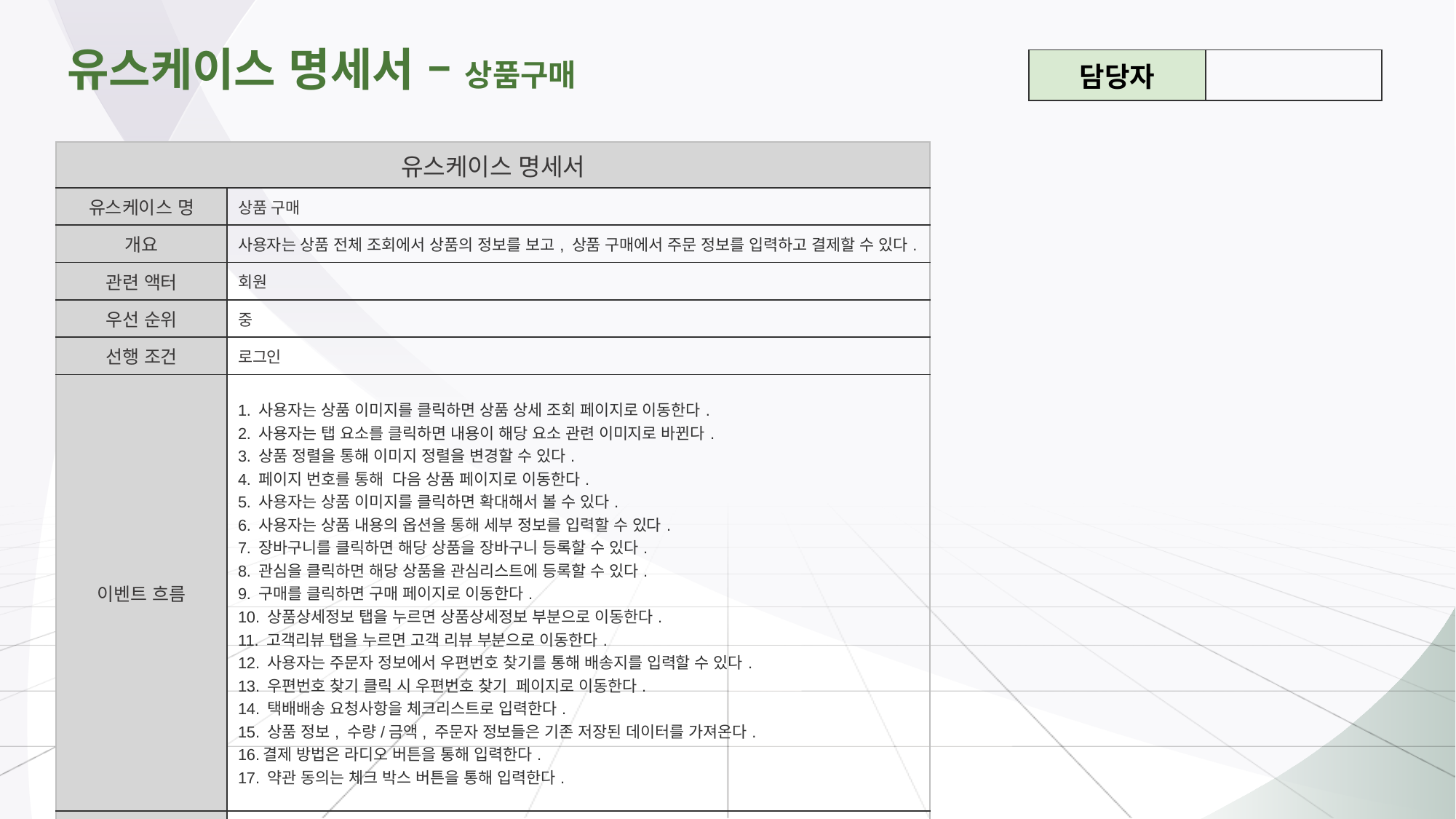

# 유스케이스 명세서 – 상품구매
| 담당자 |  |
| --- | --- |
| 유스케이스 명세서 |  |
| --- | --- |
| 유스케이스 명 | 상품 구매 |
| 개요 | 사용자는 상품 전체 조회에서 상품의 정보를 보고, 상품 구매에서 주문 정보를 입력하고 결제할 수 있다. |
| 관련 액터 | 회원 |
| 우선 순위 | 중 |
| 선행 조건 | 로그인 |
| 이벤트 흐름 | 1. 사용자는 상품 이미지를 클릭하면 상품 상세 조회 페이지로 이동한다. 2. 사용자는 탭 요소를 클릭하면 내용이 해당 요소 관련 이미지로 바뀐다. 3. 상품 정렬을 통해 이미지 정렬을 변경할 수 있다. 4. 페이지 번호를 통해 다음 상품 페이지로 이동한다. 5. 사용자는 상품 이미지를 클릭하면 확대해서 볼 수 있다. 6. 사용자는 상품 내용의 옵션을 통해 세부 정보를 입력할 수 있다. 7. 장바구니를 클릭하면 해당 상품을 장바구니 등록할 수 있다. 8. 관심을 클릭하면 해당 상품을 관심리스트에 등록할 수 있다. 9. 구매를 클릭하면 구매 페이지로 이동한다. 10. 상품상세정보 탭을 누르면 상품상세정보 부분으로 이동한다. 11. 고객리뷰 탭을 누르면 고객 리뷰 부분으로 이동한다. 12. 사용자는 주문자 정보에서 우편번호 찾기를 통해 배송지를 입력할 수 있다. 13. 우편번호 찾기 클릭 시 우편번호 찾기 페이지로 이동한다. 14. 택배배송 요청사항을 체크리스트로 입력한다. 15. 상품 정보, 수량/금액, 주문자 정보들은 기존 저장된 데이터를 가져온다. 16.결제 방법은 라디오 버튼을 통해 입력한다. 17. 약관 동의는 체크 박스 버튼을 통해 입력한다. |
| 후행 조건 | 주문자 정보, 결제 정보 입력 |
| 기타 요구사항 | 상품 구매 결제를 위해서는 주문자 정보와 결제 정보를 입력해야 한다. |